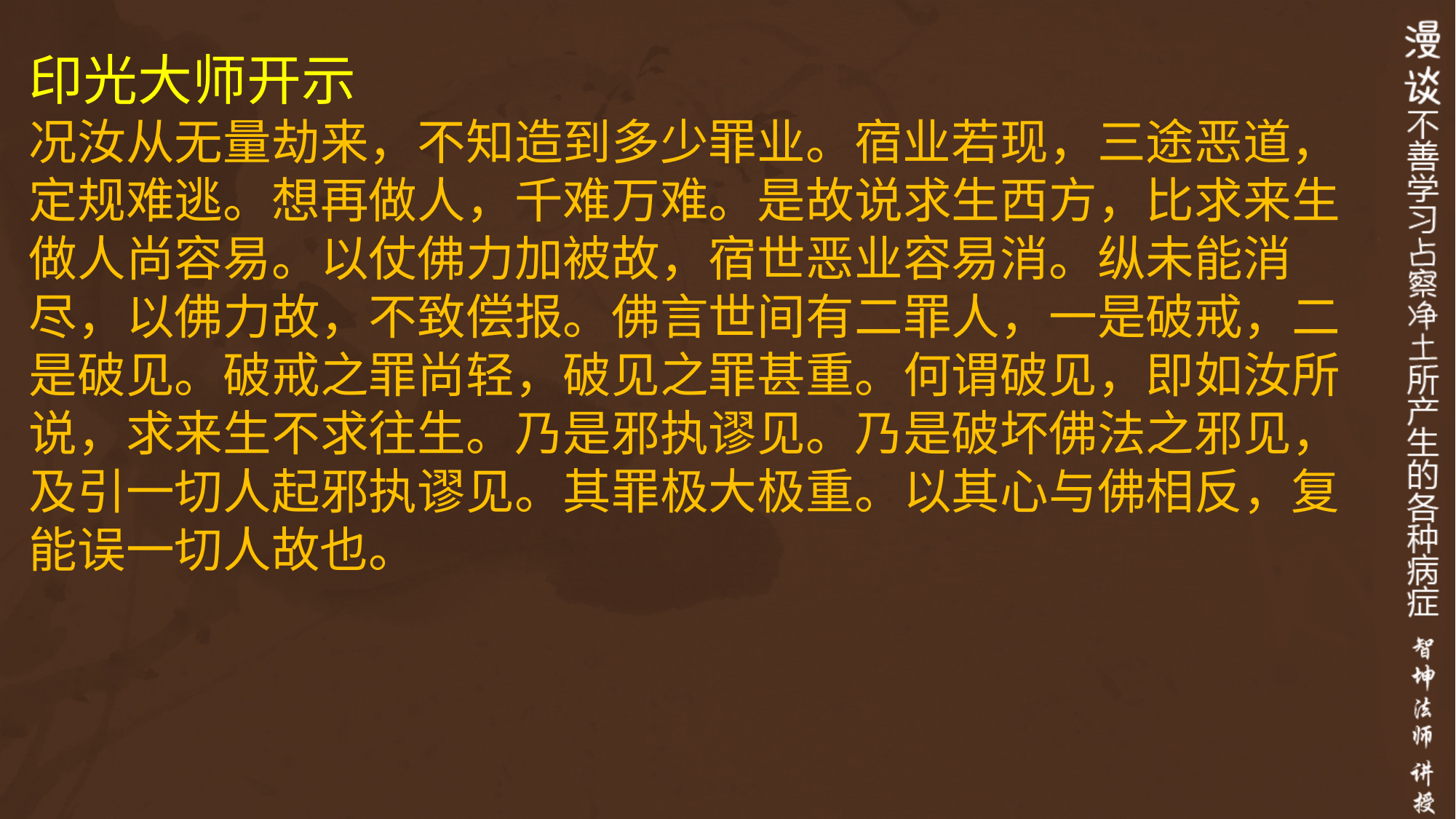

印光大师开示
况汝从无量劫来，不知造到多少罪业。宿业若现，三途恶道，定规难逃。想再做人，千难万难。是故说求生西方，比求来生做人尚容易。以仗佛力加被故，宿世恶业容易消。纵未能消尽，以佛力故，不致偿报。佛言世间有二罪人，一是破戒，二是破见。破戒之罪尚轻，破见之罪甚重。何谓破见，即如汝所说，求来生不求往生。乃是邪执谬见。乃是破坏佛法之邪见，及引一切人起邪执谬见。其罪极大极重。以其心与佛相反，复能误一切人故也。